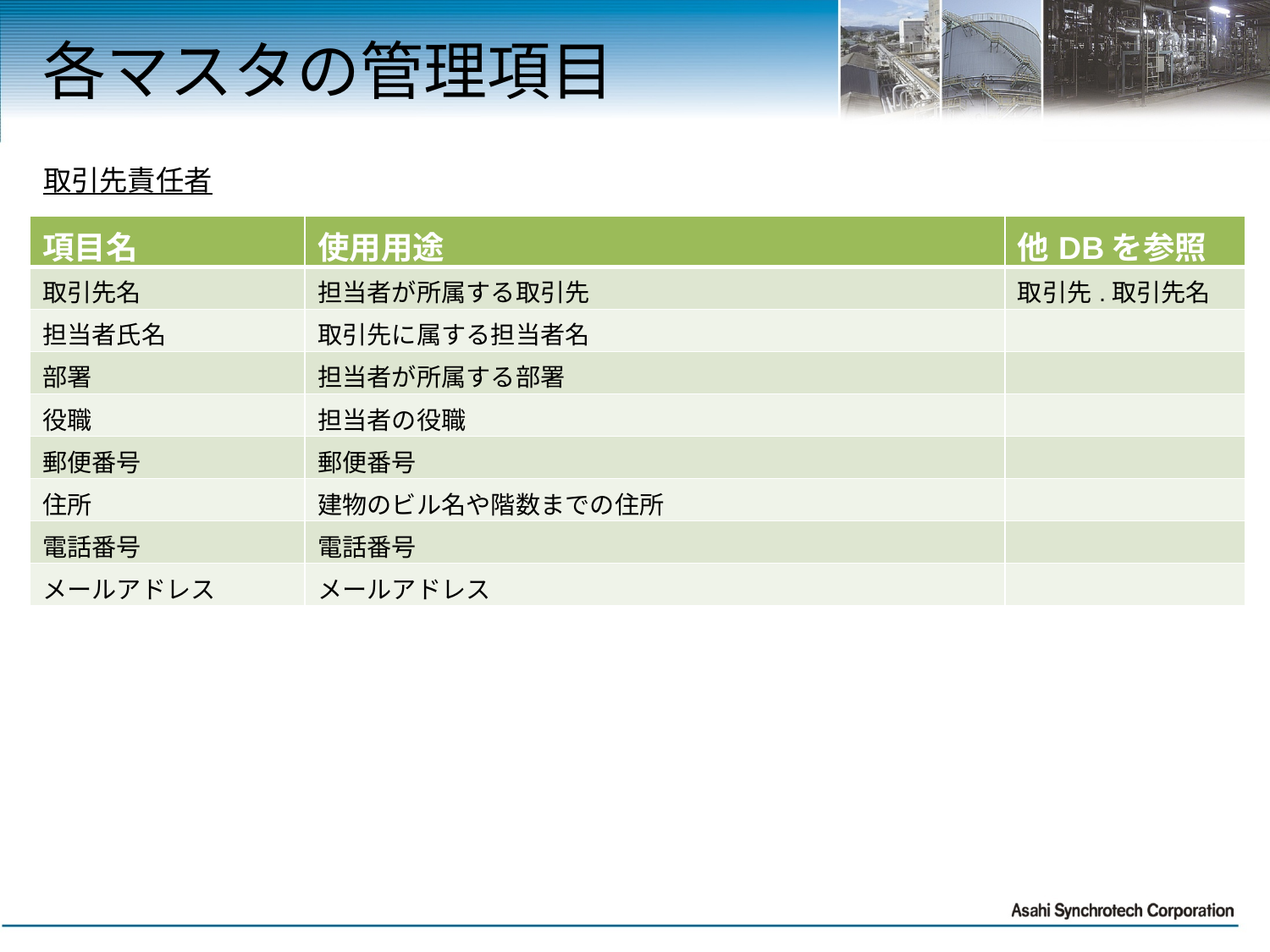

# 各マスタの管理項目
取引先責任者
| 項目名 | 使用用途 | 他DBを参照 |
| --- | --- | --- |
| 取引先名 | 担当者が所属する取引先 | 取引先.取引先名 |
| 担当者氏名 | 取引先に属する担当者名 |  |
| 部署 | 担当者が所属する部署 |  |
| 役職 | 担当者の役職 |  |
| 郵便番号 | 郵便番号 |  |
| 住所 | 建物のビル名や階数までの住所 |  |
| 電話番号 | 電話番号 |  |
| メールアドレス | メールアドレス |  |